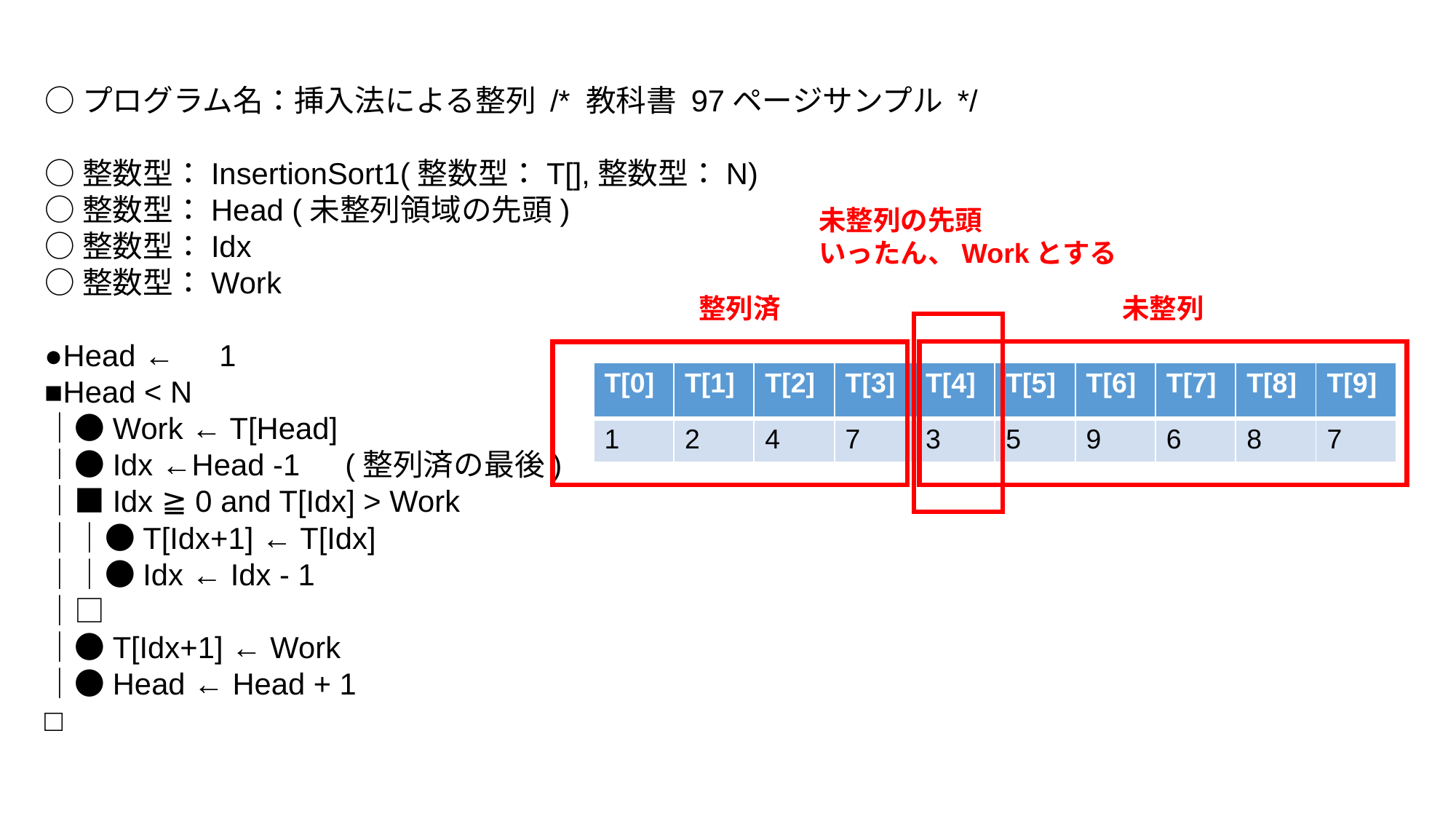

○プログラム名：挿入法による整列 /* 教科書 97ページサンプル */

○整数型：InsertionSort1(整数型：T[],整数型：N)
○整数型：Head (未整列領域の先頭)
○整数型：Idx
○整数型：Work

●Head ←　1
■Head < N
｜●Work ← T[Head]
｜●Idx ←Head -1　(整列済の最後)
｜■Idx ≧ 0 and T[Idx] > Work
｜｜●T[Idx+1] ← T[Idx]
｜｜●Idx ← Idx - 1
｜□
｜●T[Idx+1] ← Work
｜●Head ← Head + 1
□
未整列の先頭
いったん、Workとする
未整列
整列済

| T[0] | T[1] | T[2] | T[3] | T[4] | T[5] | T[6] | T[7] | T[8] | T[9] |
| --- | --- | --- | --- | --- | --- | --- | --- | --- | --- |
| 1 | 2 | 4 | 7 | 3 | 5 | 9 | 6 | 8 | 7 |